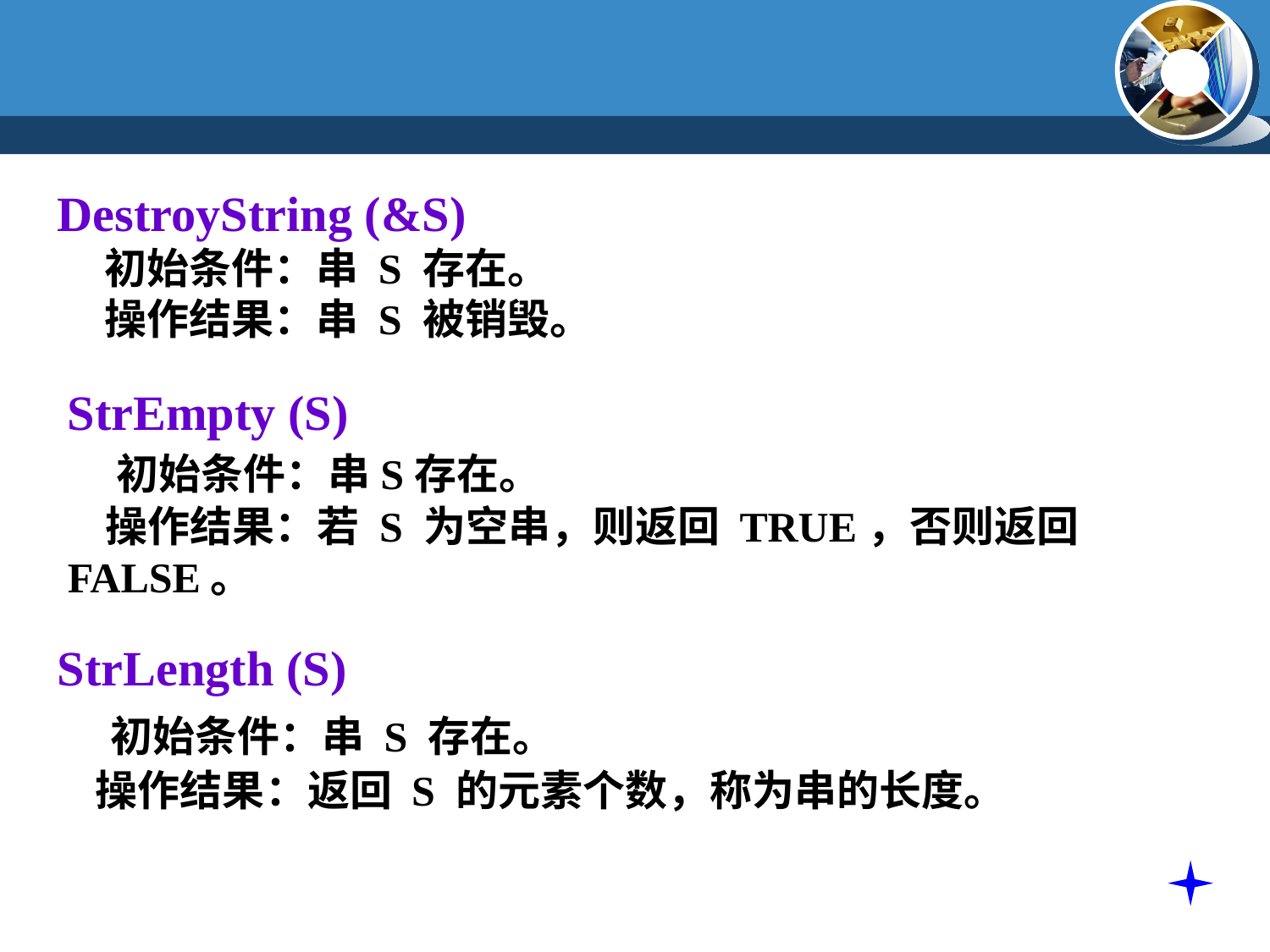

DestroyString (&S)
     初始条件：串 S 存在。
     操作结果：串 S 被销毁。
StrEmpty (S)
   初始条件：串S存在。
    操作结果：若 S 为空串，则返回 TRUE，否则返回 FALSE。
StrLength (S)
  初始条件：串 S 存在。
    操作结果：返回 S 的元素个数，称为串的长度。